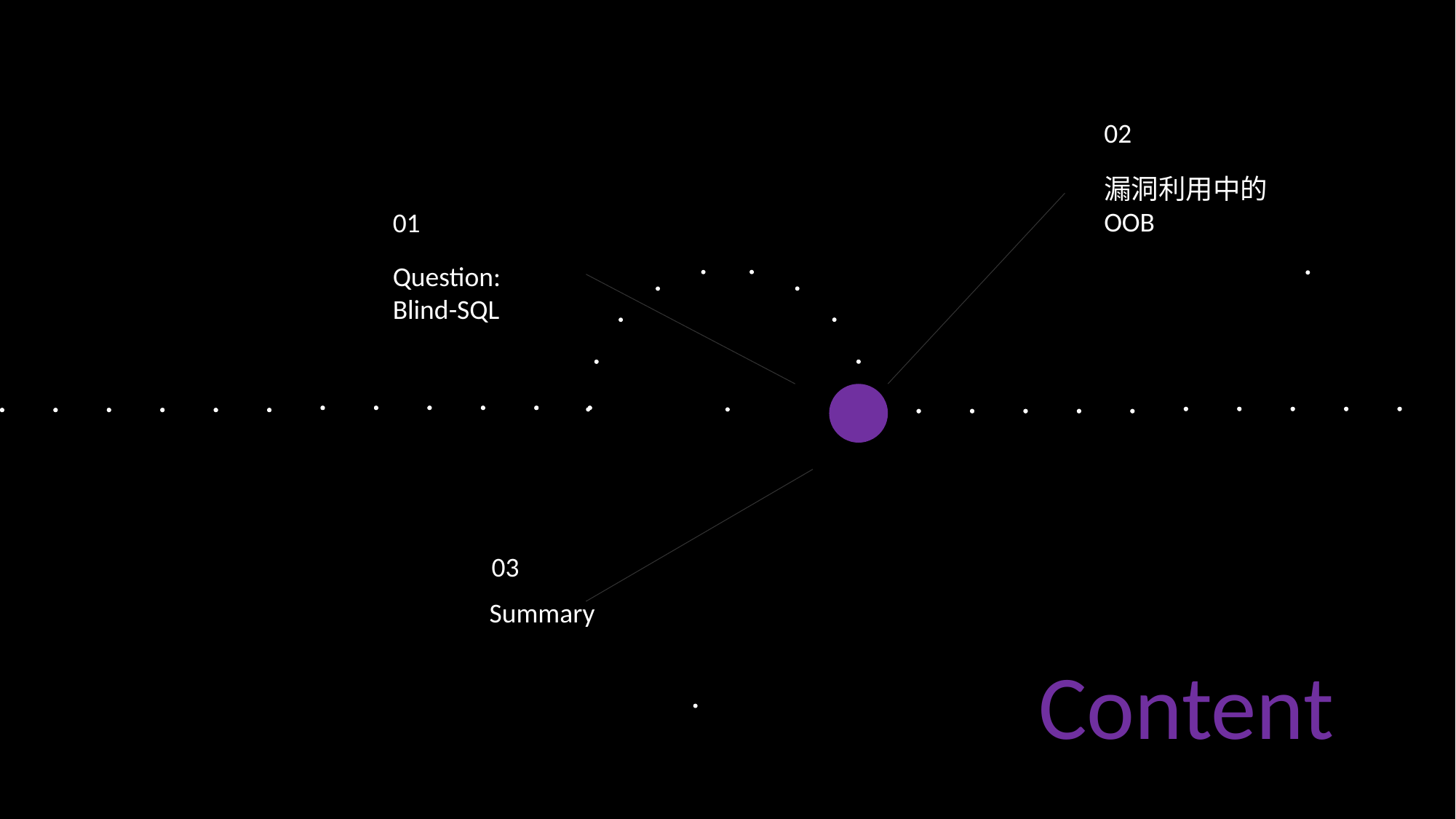

02
漏洞利用中的OOB

01
Question:
Blind-SQL

03
Summary

Content